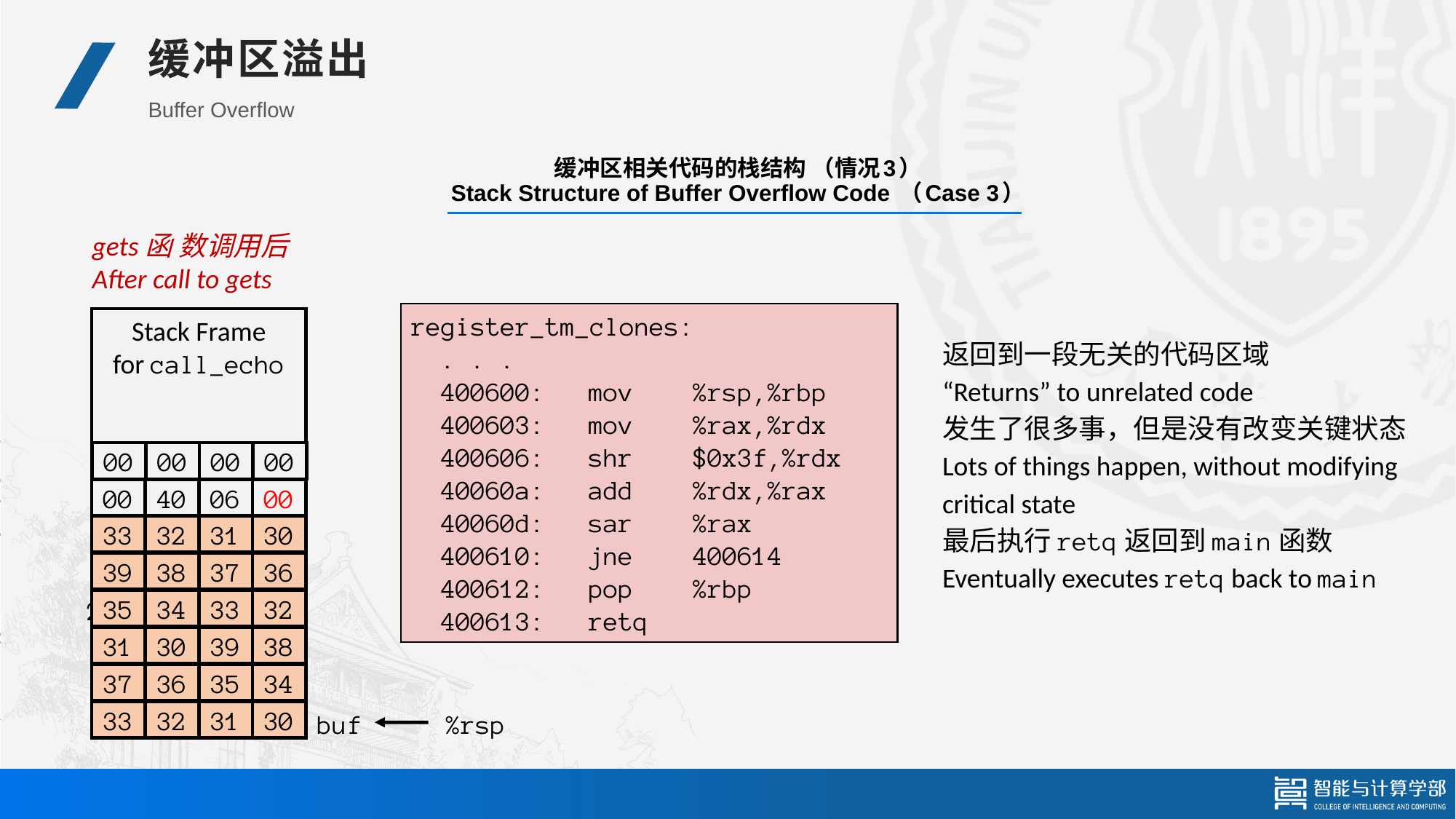

缓冲区溢出
Buffer Overflow
# 缓冲区相关代码的栈结构 （情况3） Stack Structure of Buffer Overflow Code （Case 3）
gets函 数调用后
After call to gets
register_tm_clones:
  . . .
  400600:	mov    %rsp,%rbp
  400603:	mov    %rax,%rdx
  400606:	shr    $0x3f,%rdx
  40060a:	add    %rdx,%rax
  40060d:	sar    %rax
  400610:	jne    400614
  400612:	pop    %rbp
  400613:	retq
Stack Frame
for call_echo
返回到一段无关的代码区域
“Returns” to unrelated code
发生了很多事，但是没有改变关键状态
Lots of things happen, without modifying critical state
最后执行retq返回到main函数
Eventually executes retq back to main
00
00
00
00
Return Address
(8 bytes)
00
40
06
00
33
32
31
30
20 bytes unused
39
38
37
36
35
34
33
32
31
30
39
38
37
36
35
34
33
32
31
30
buf
%rsp